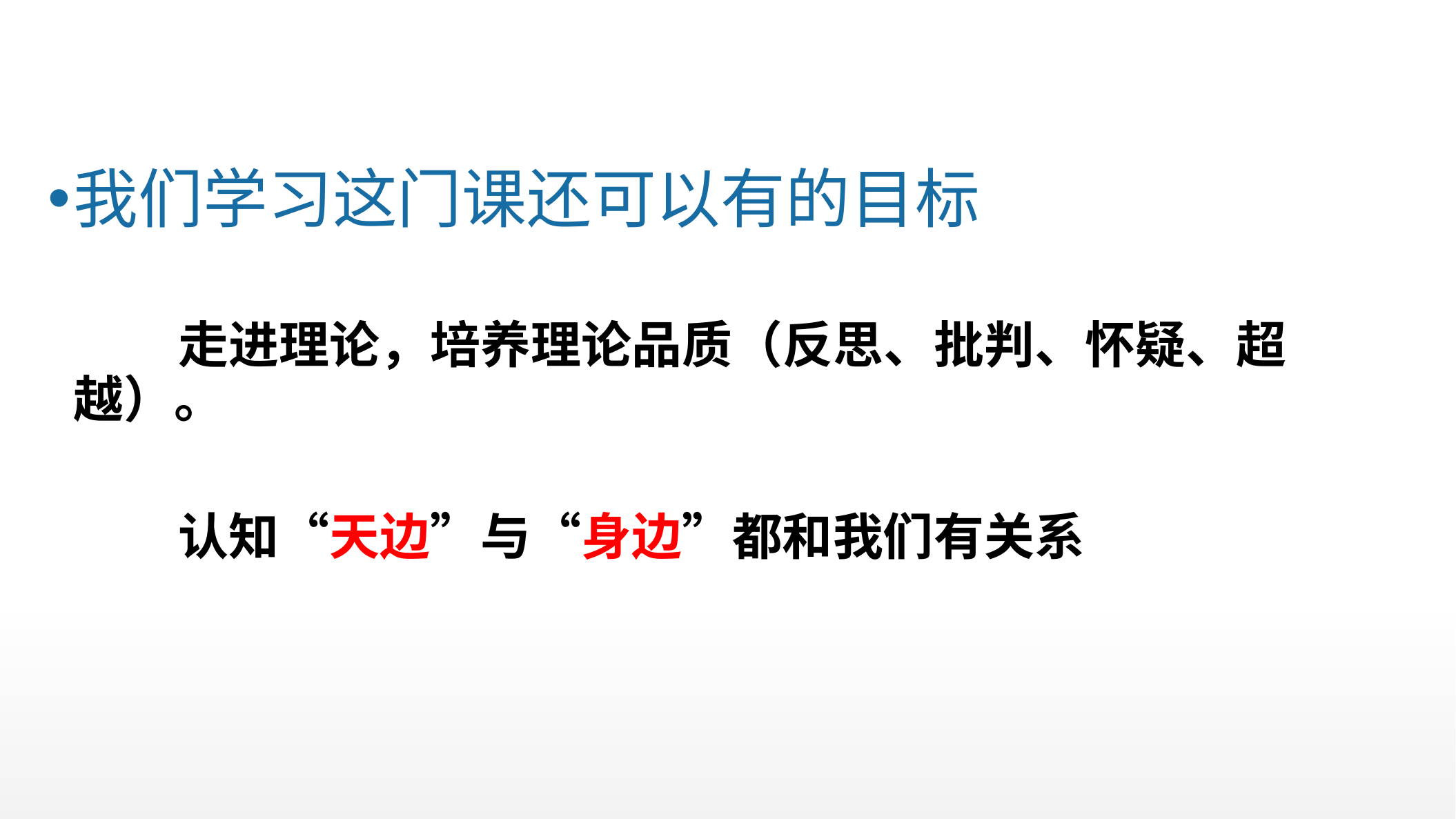

我们学习这门课还可以有的目标

走进理论，培养理论品质（反思、批判、怀疑、超越）。

认知“天边”与“身边”都和我们有关系